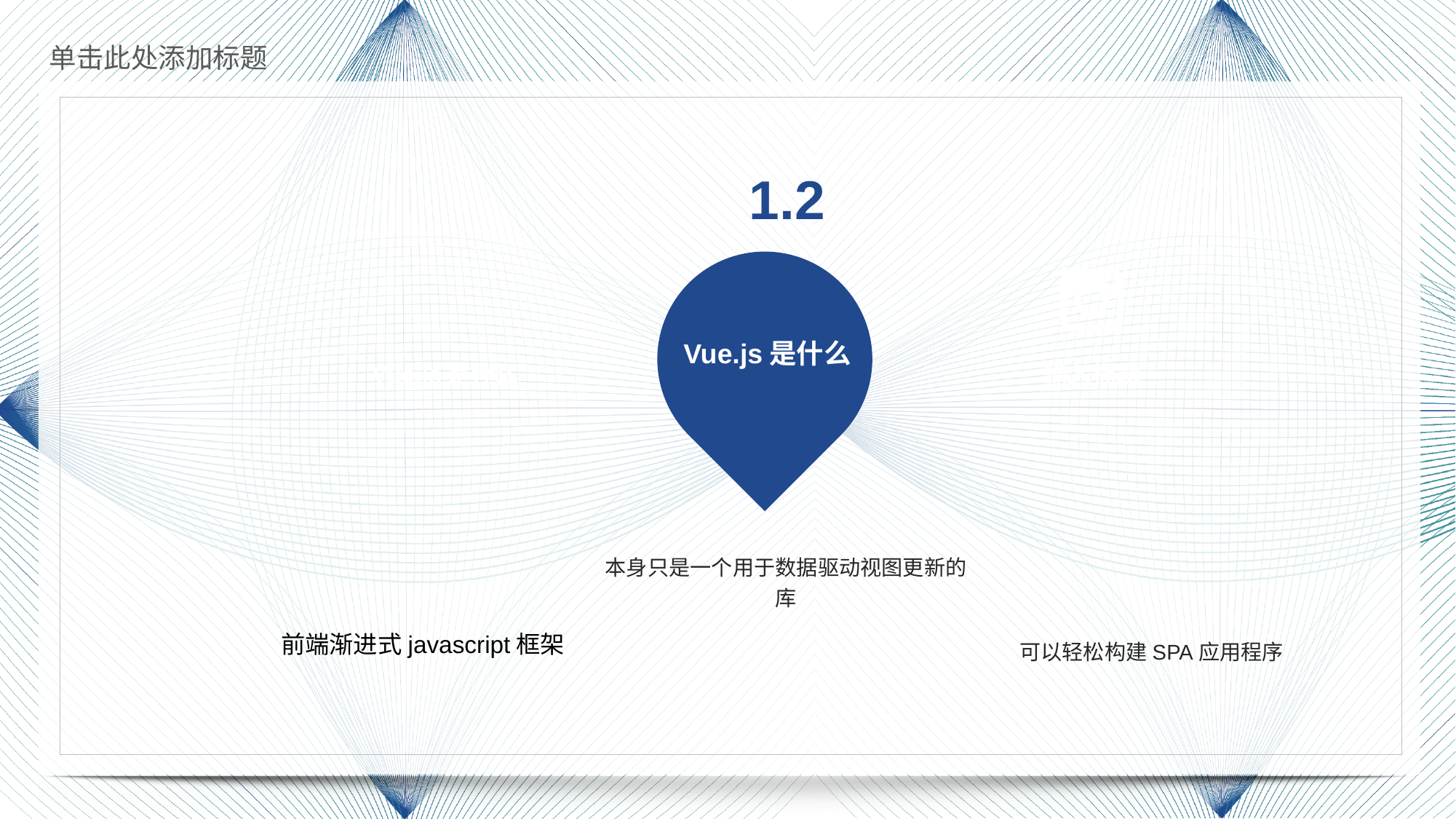

1.2

Vue.js是什么
Vue.js是什么
输入标题
本身只是一个用于数据驱动视图更新的库
前端渐进式javascript框架
可以轻松构建SPA应用程序